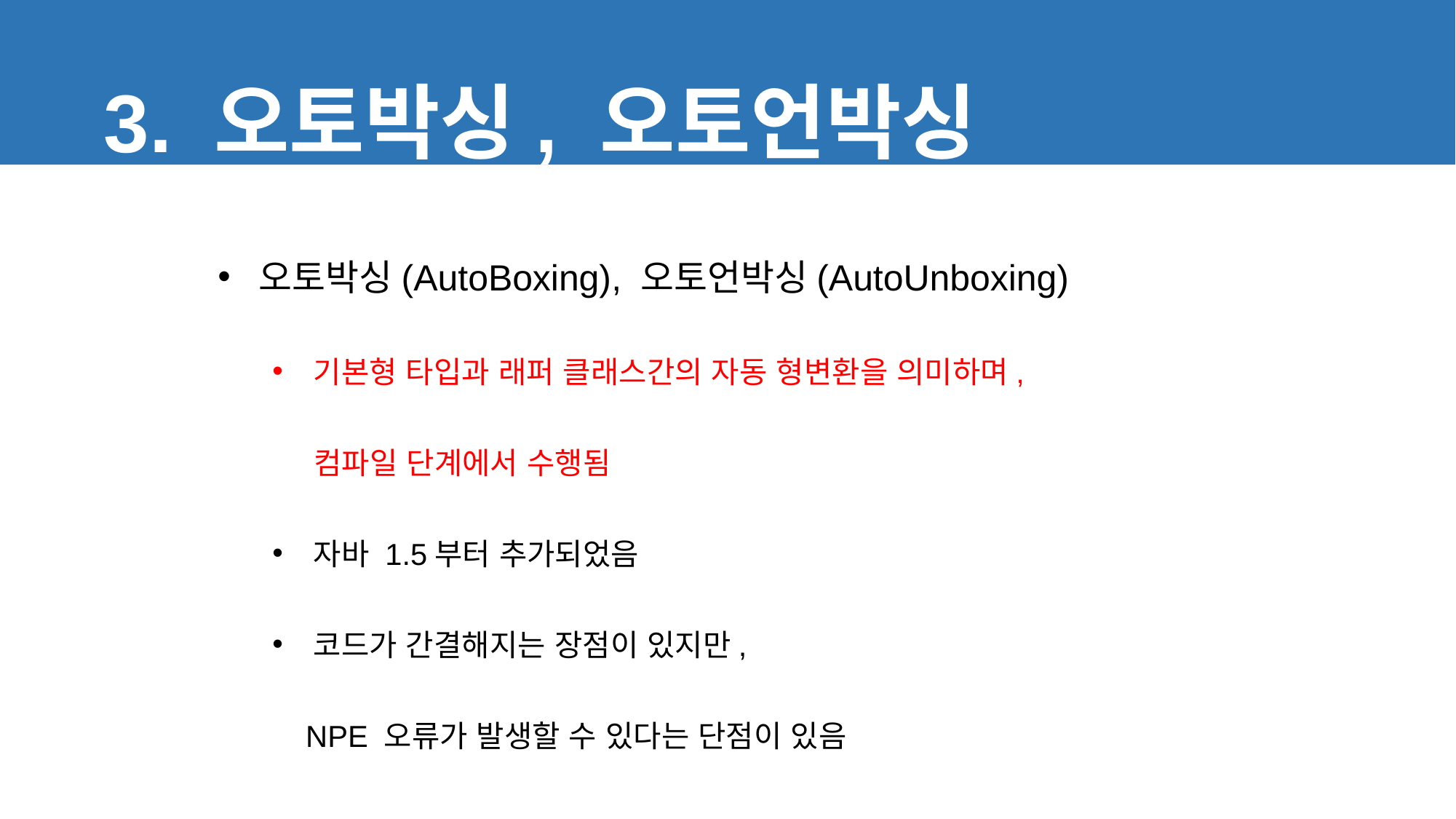

3. 오토박싱, 오토언박싱
오토박싱(AutoBoxing), 오토언박싱(AutoUnboxing)
기본형 타입과 래퍼 클래스간의 자동 형변환을 의미하며,
    컴파일 단계에서 수행됨
자바 1.5부터 추가되었음
코드가 간결해지는 장점이 있지만,
    NPE 오류가 발생할 수 있다는 단점이 있음